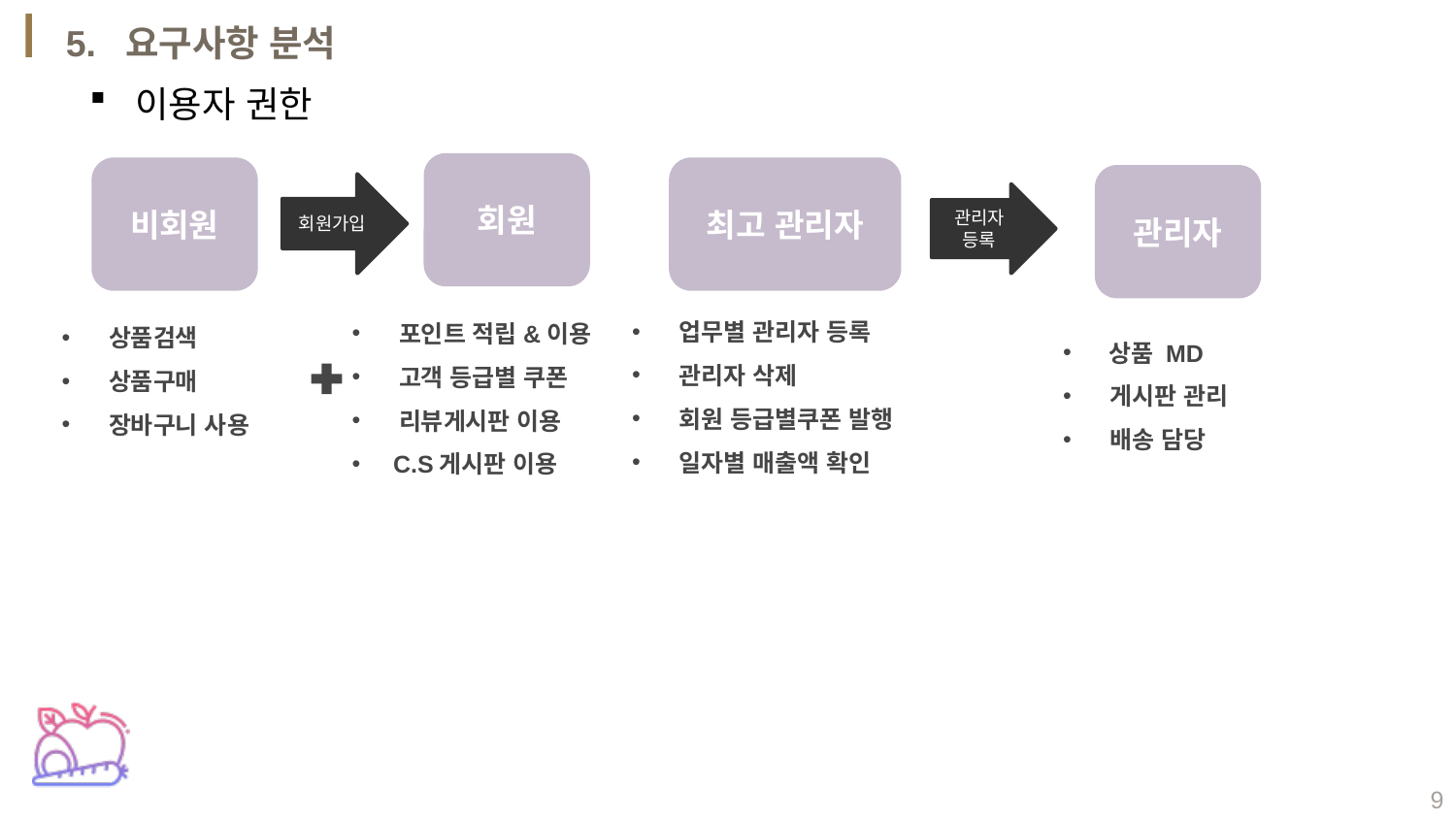

5.  요구사항 분석
이용자 권한
회원
최고 관리자
비회원
관리자
회원가입
 포인트 적립&이용
 고객 등급별 쿠폰
 리뷰게시판 이용
 C.S게시판 이용
 상품검색
 상품구매
 장바구니 사용

관리자 등록
 업무별 관리자 등록
 관리자 삭제
 회원 등급별쿠폰 발행
 일자별 매출액 확인
 상품 MD
 게시판 관리
 배송 담당
9